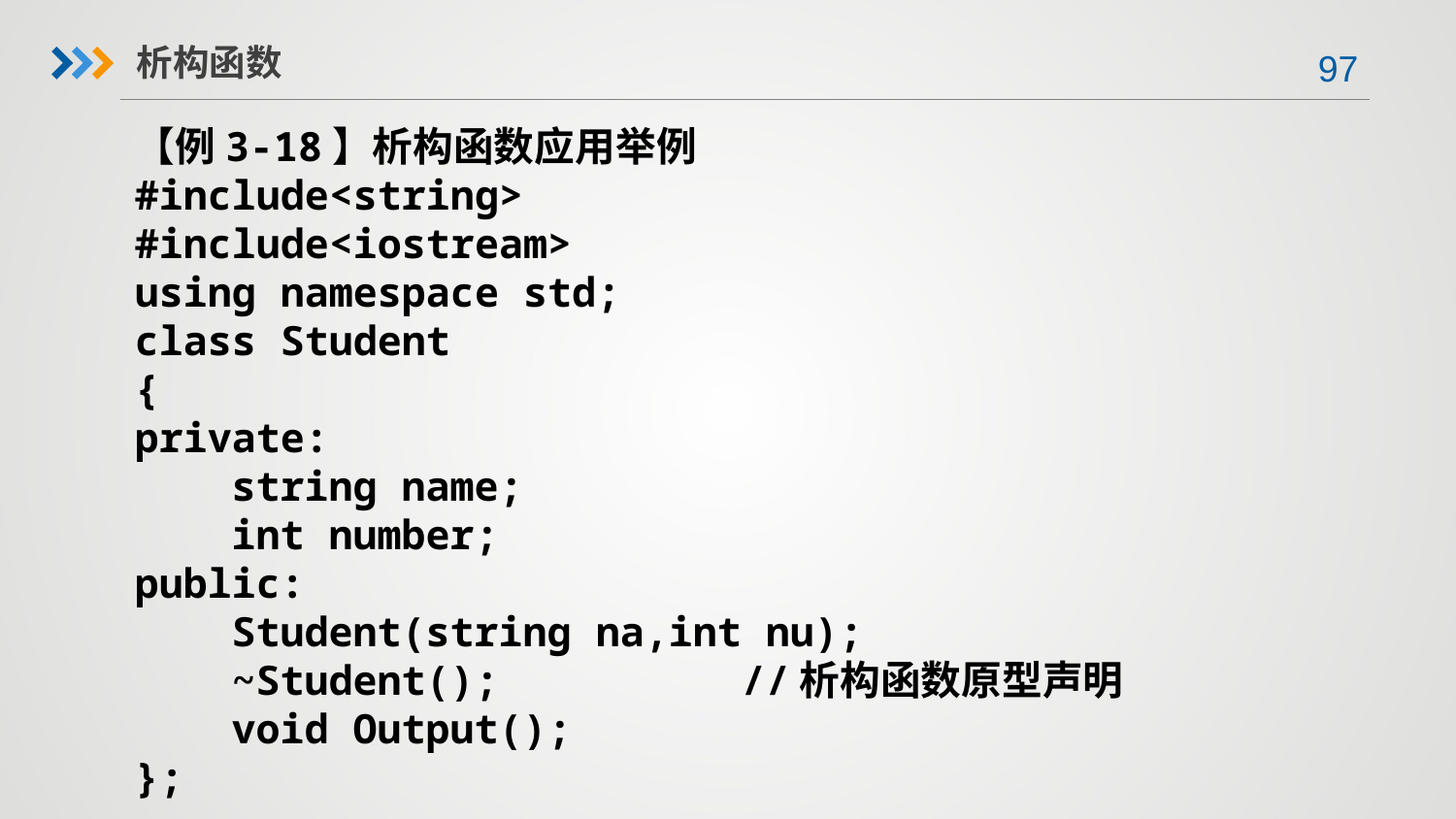

析构函数
【例3-18】析构函数应用举例
#include<string>
#include<iostream>
using namespace std;
class Student
{
private:
    string name;
    int number;
public:
    Student(string na,int nu);
    ~Student();          //析构函数原型声明
    void Output();
};